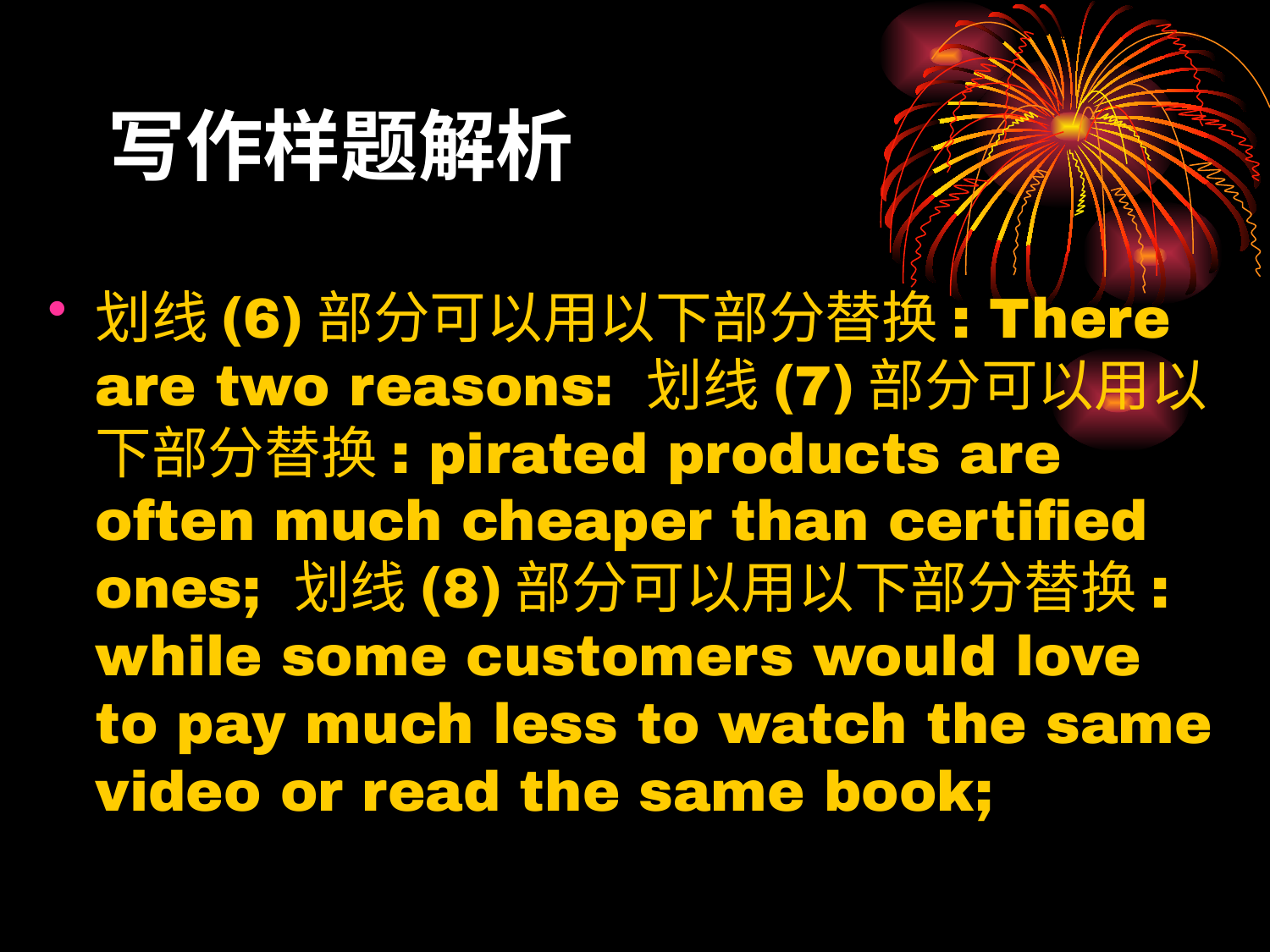

# 写作样题解析
划线(6)部分可以用以下部分替换: There are two reasons: 划线(7)部分可以用以下部分替换: pirated products are often much cheaper than certified ones; 划线(8)部分可以用以下部分替换: while some customers would love to pay much less to watch the same video or read the same book;